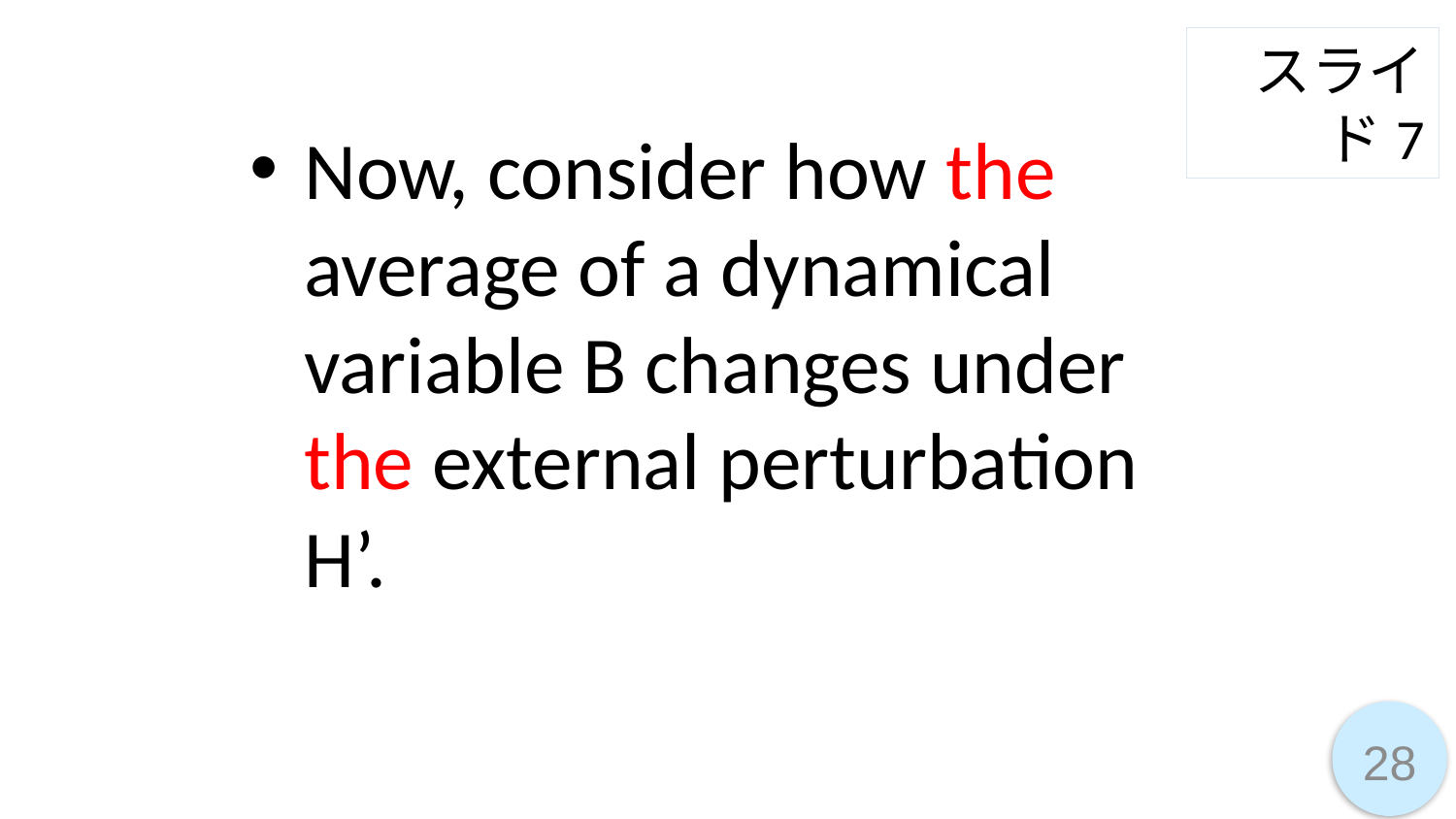

スライド7
Now, consider how the average of a dynamical variable B changes under the external perturbation H’.
28